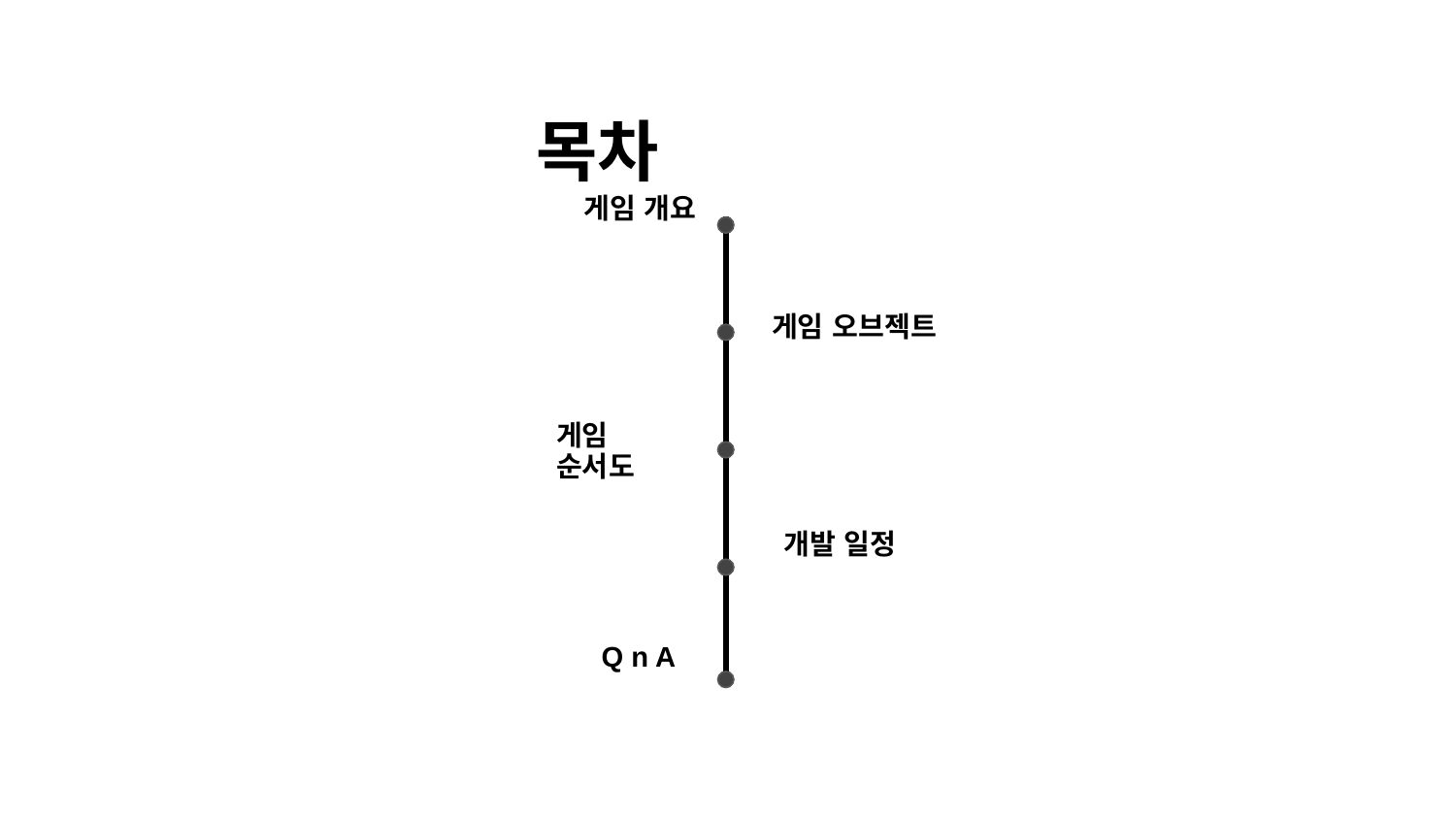

목차
게임 개요

게임 오브젝트

게임 순서도

개발 일정

Q n A